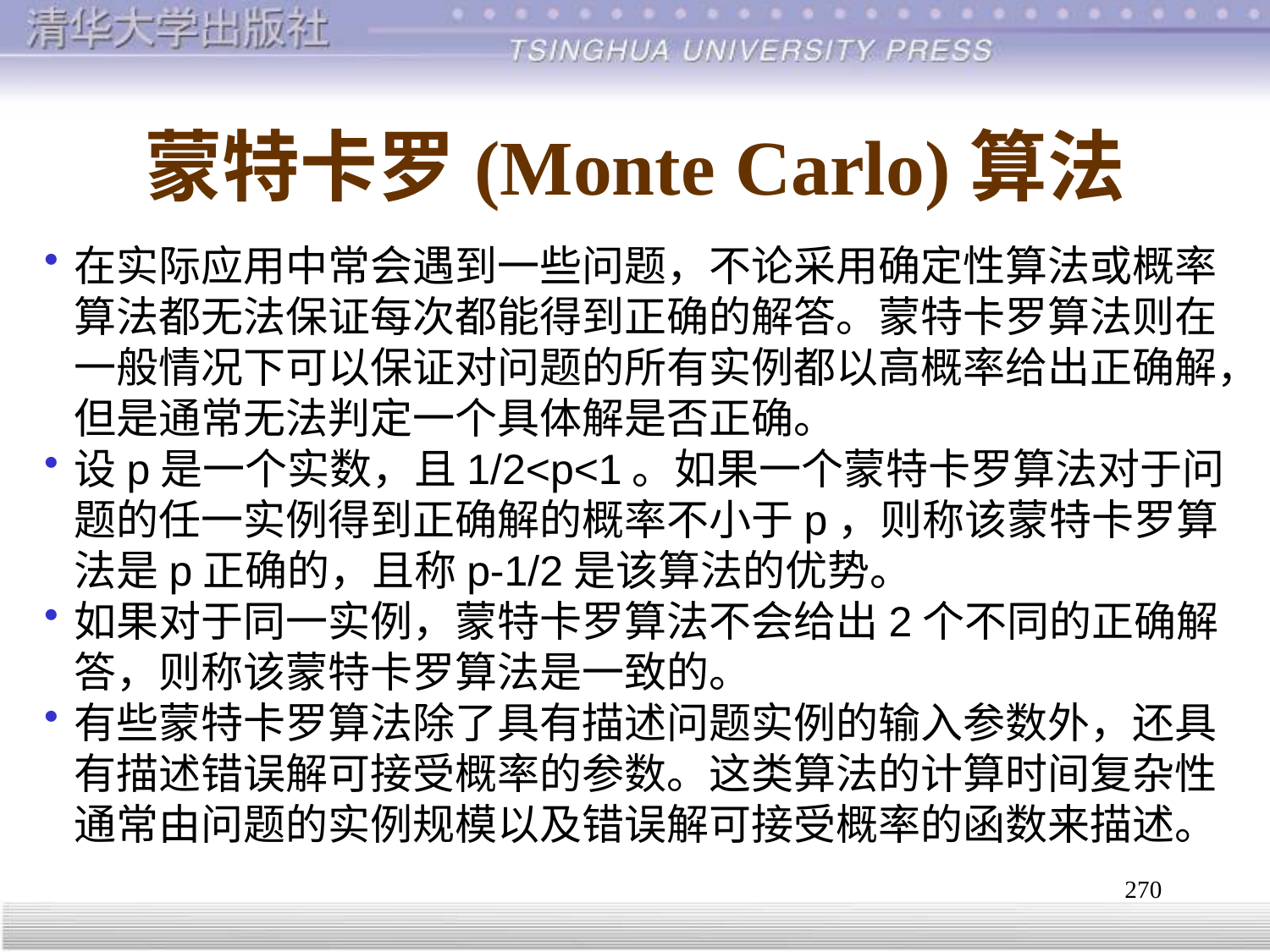

# 蒙特卡罗(Monte Carlo)算法
在实际应用中常会遇到一些问题，不论采用确定性算法或概率算法都无法保证每次都能得到正确的解答。蒙特卡罗算法则在一般情况下可以保证对问题的所有实例都以高概率给出正确解，但是通常无法判定一个具体解是否正确。
设p是一个实数，且1/2<p<1。如果一个蒙特卡罗算法对于问题的任一实例得到正确解的概率不小于p，则称该蒙特卡罗算法是p正确的，且称p-1/2是该算法的优势。
如果对于同一实例，蒙特卡罗算法不会给出2个不同的正确解答，则称该蒙特卡罗算法是一致的。
有些蒙特卡罗算法除了具有描述问题实例的输入参数外，还具有描述错误解可接受概率的参数。这类算法的计算时间复杂性通常由问题的实例规模以及错误解可接受概率的函数来描述。
270